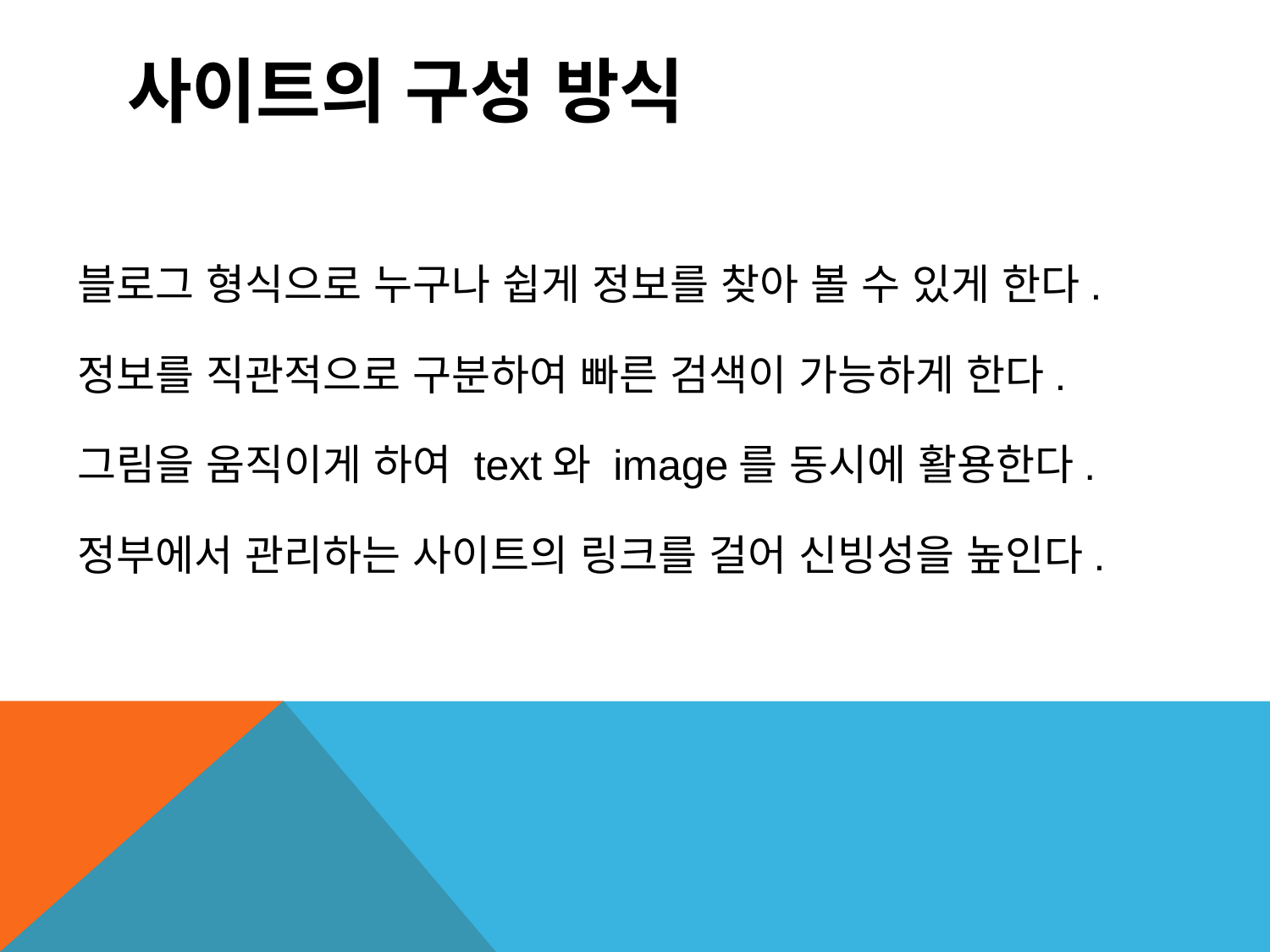

# 사이트의 구성 방식
블로그 형식으로 누구나 쉽게 정보를 찾아 볼 수 있게 한다.
정보를 직관적으로 구분하여 빠른 검색이 가능하게 한다.
그림을 움직이게 하여 text와 image를 동시에 활용한다.
정부에서 관리하는 사이트의 링크를 걸어 신빙성을 높인다.